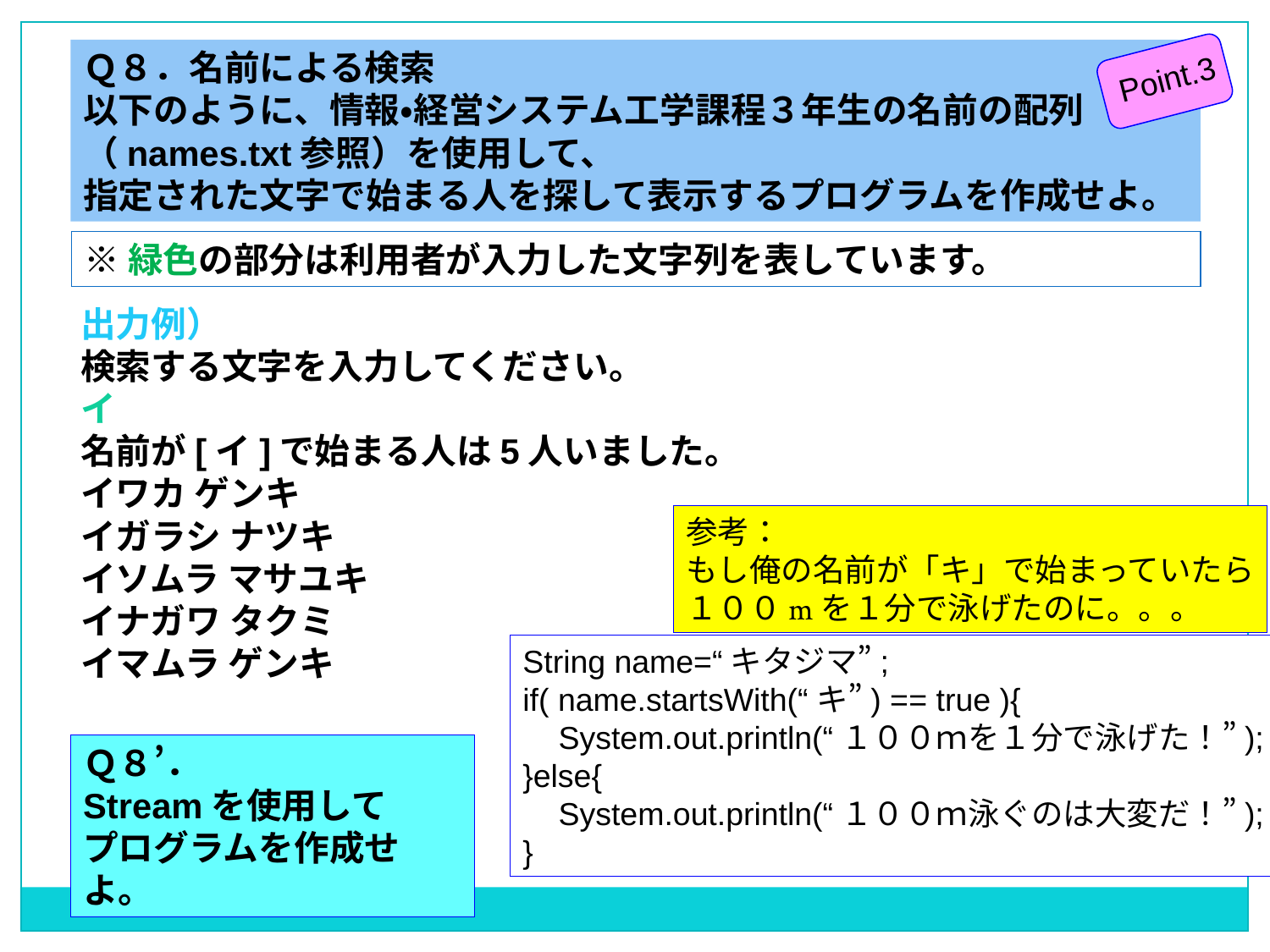

Ｑ８．名前による検索
以下のように、情報・経営システム工学課程３年生の名前の配列
（names.txt参照）を使用して、
指定された文字で始まる人を探して表示するプログラムを作成せよ。

Point.3
※緑色の部分は利用者が入力した文字列を表しています。
出力例）
検索する文字を入力してください。
イ
名前が[イ]で始まる人は5人いました。
イワカ ゲンキ
イガラシ ナツキ
イソムラ マサユキ
イナガワ タクミ
イマムラ ゲンキ
参考：
もし俺の名前が「キ」で始まっていたら
１００mを１分で泳げたのに。。。
String name=“キタジマ”;
if( name.startsWith(“キ”) == true ){
    System.out.println(“１００ｍを１分で泳げた！”);
}else{
    System.out.println(“１００ｍ泳ぐのは大変だ！”);
}
Ｑ８’．
Streamを使用して
プログラムを作成せよ。